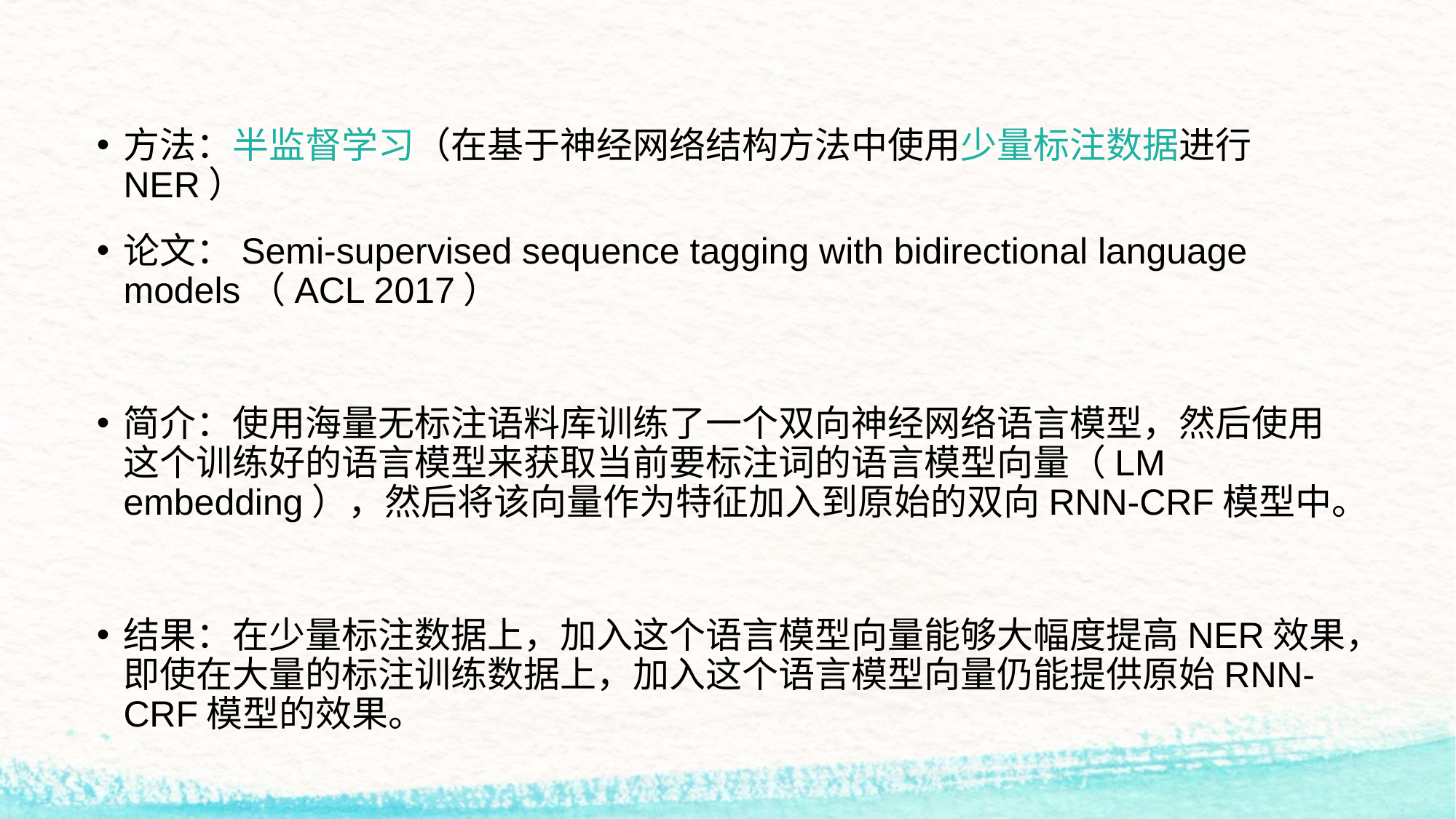

方法：半监督学习（在基于神经网络结构方法中使用少量标注数据进行NER）
论文：Semi-supervised sequence tagging with bidirectional language models（ACL 2017）

简介：使用海量无标注语料库训练了一个双向神经网络语言模型，然后使用这个训练好的语言模型来获取当前要标注词的语言模型向量（LM embedding），然后将该向量作为特征加入到原始的双向RNN-CRF模型中。

结果：在少量标注数据上，加入这个语言模型向量能够大幅度提高NER效果，即使在大量的标注训练数据上，加入这个语言模型向量仍能提供原始RNN-CRF模型的效果。